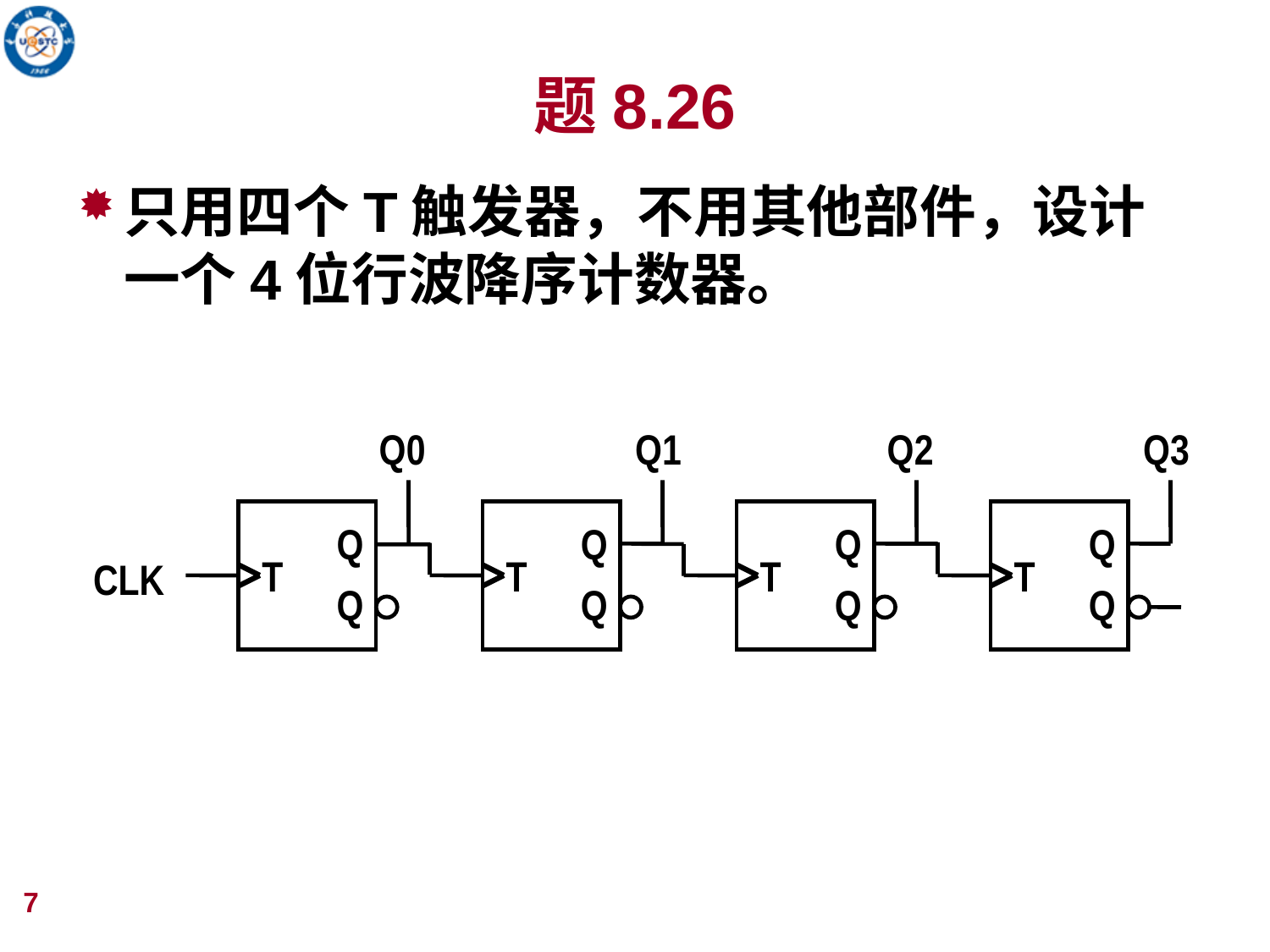

# 题8.26
只用四个T触发器，不用其他部件，设计一个4位行波降序计数器。
Q0
Q1
Q2
Q3

Q
Q
Q
Q
Q
Q
Q
Q

T
T

T

T

CLK

7